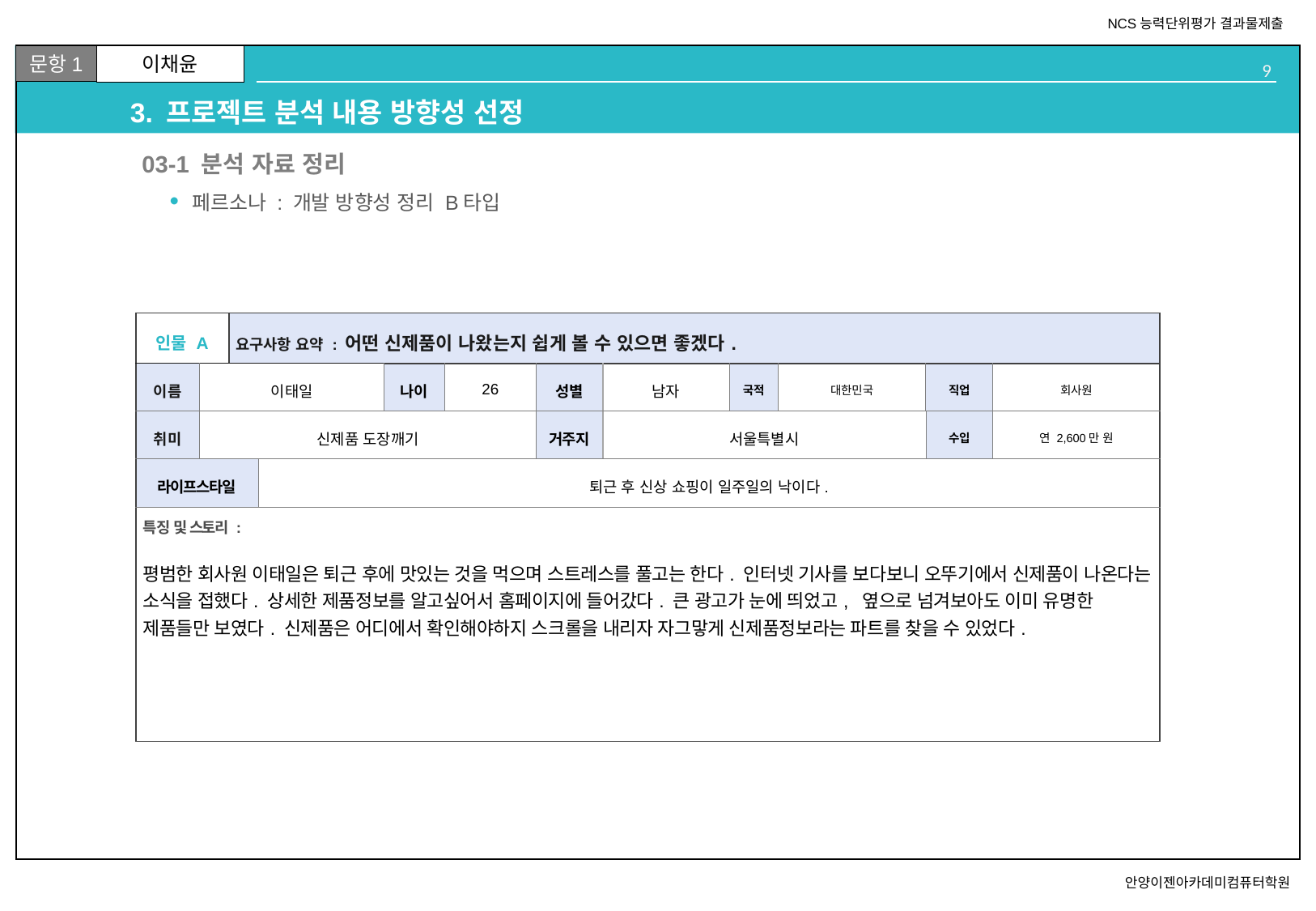

# 3. 프로젝트 분석 내용 방향성 선정
02
03-1 분석 자료 정리
페르소나 : 개발 방향성 정리 B타입
| 인물 A |  | 요구사항 요약 : 어떤 신제품이 나왔는지 쉽게 볼 수 있으면 좋겠다. |  |  |  |  |  |  |  |  |  |
| --- | --- | --- | --- | --- | --- | --- | --- | --- | --- | --- | --- |
| 이름 | 이태일 |  |  | 나이 | 26 | 성별 | 남자 | 국적 | 대한민국 | 직업 | 회사원 |
| 취미 | 신제품 도장깨기 |  |  |  |  | 거주지 | 서울특별시 |  |  | 수입 | 연 2,600만 원 |
| 라이프스타일 |  |  | 퇴근 후 신상 쇼핑이 일주일의 낙이다. |  |  |  |  |  |  |  |  |
| 특징 및 스토리 : 평범한 회사원 이태일은 퇴근 후에 맛있는 것을 먹으며 스트레스를 풀고는 한다. 인터넷 기사를 보다보니 오뚜기에서 신제품이 나온다는 소식을 접했다. 상세한 제품정보를 알고싶어서 홈페이지에 들어갔다. 큰 광고가 눈에 띄었고, 옆으로 넘겨보아도 이미 유명한 제품들만 보였다. 신제품은 어디에서 확인해야하지 스크롤을 내리자 자그맣게 신제품정보라는 파트를 찾을 수 있었다. |  |  |  |  |  |  |  |  |  |  |  |